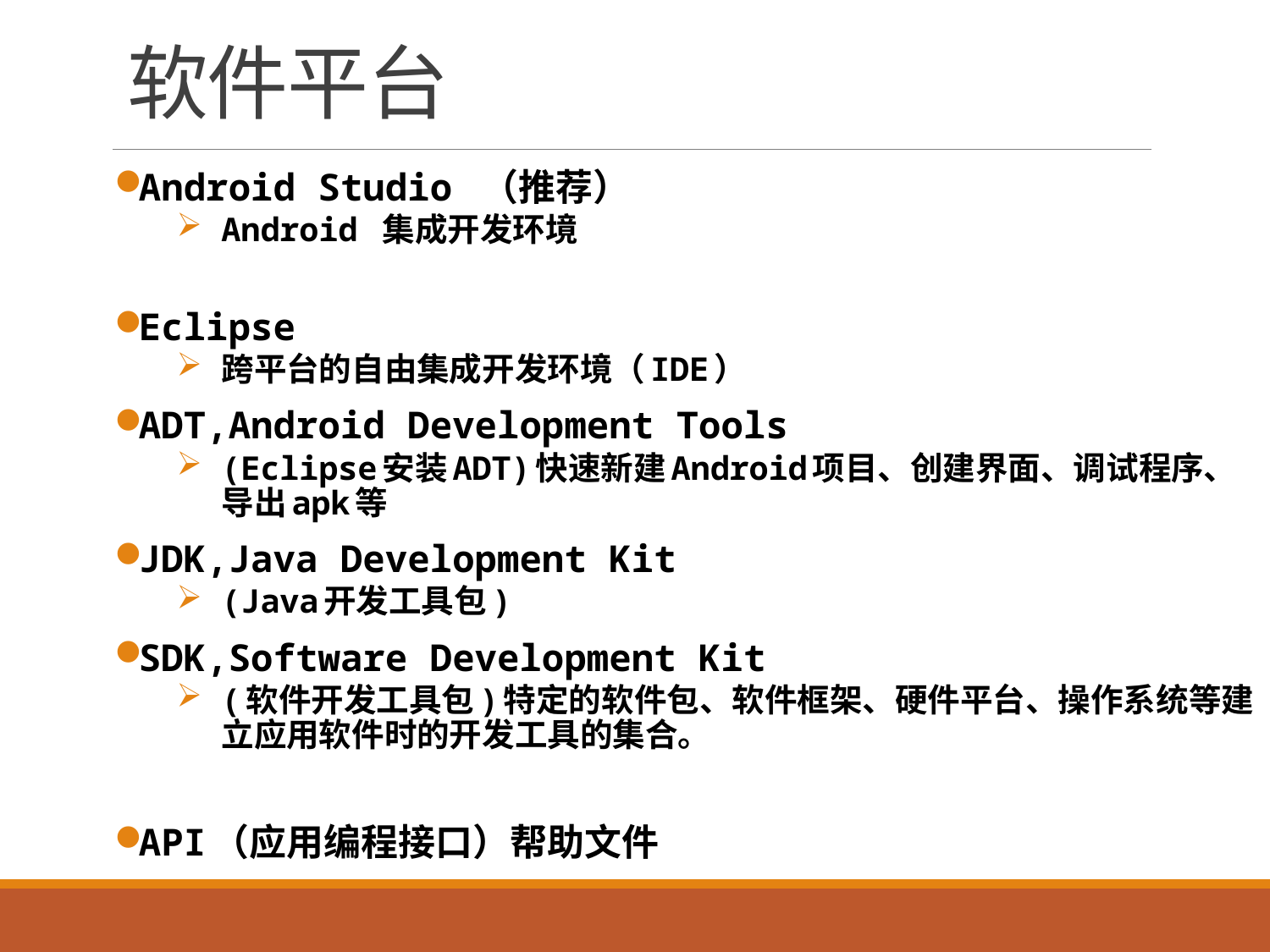

# 软件平台
Android Studio （推荐）
Android 集成开发环境

Eclipse
跨平台的自由集成开发环境（IDE）
ADT,Android Development Tools
(Eclipse安装ADT)快速新建Android项目、创建界面、调试程序、导出apk等
JDK,Java Development Kit
(Java开发工具包)
SDK,Software Development Kit
(软件开发工具包)特定的软件包、软件框架、硬件平台、操作系统等建立应用软件时的开发工具的集合。

API（应用编程接口）帮助文件